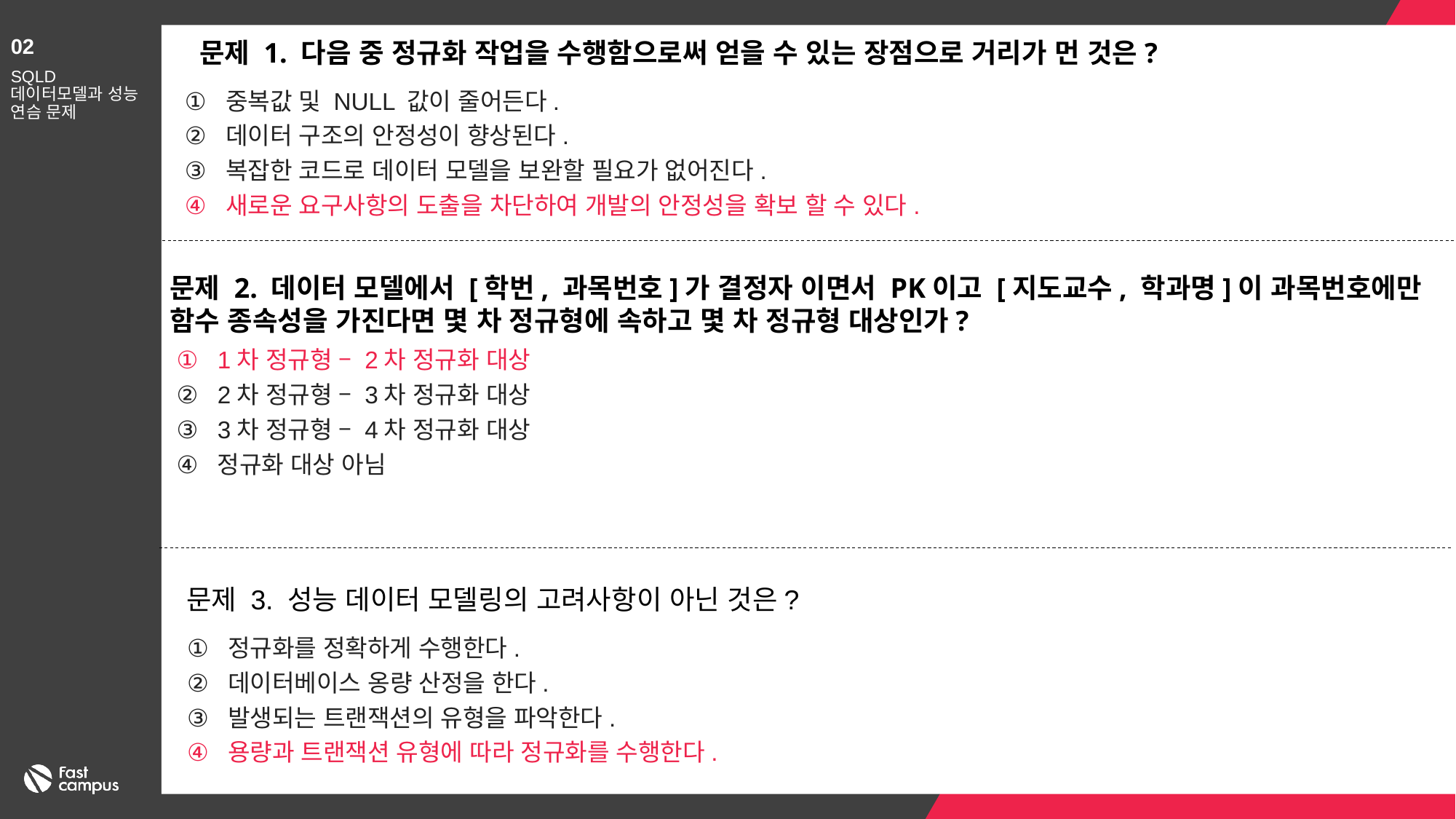

02
문제 1. 다음 중 정규화 작업을 수행함으로써 얻을 수 있는 장점으로 거리가 먼 것은?
SQLD
데이터모델과 성능
연슴 문제
중복값 및 NULL 값이 줄어든다.
데이터 구조의 안정성이 향상된다.
복잡한 코드로 데이터 모델을 보완할 필요가 없어진다.
새로운 요구사항의 도출을 차단하여 개발의 안정성을 확보 할 수 있다.
문제 2. 데이터 모델에서 [학번, 과목번호]가 결정자 이면서 PK이고 [지도교수, 학과명]이 과목번호에만 함수 종속성을 가진다면 몇 차 정규형에 속하고 몇 차 정규형 대상인가?
1차 정규형 – 2차 정규화 대상
2차 정규형 – 3차 정규화 대상
3차 정규형 – 4차 정규화 대상
정규화 대상 아님
문제 3. 성능 데이터 모델링의 고려사항이 아닌 것은?
정규화를 정확하게 수행한다.
데이터베이스 옹량 산정을 한다.
발생되는 트랜잭션의 유형을 파악한다.
용량과 트랜잭션 유형에 따라 정규화를 수행한다.